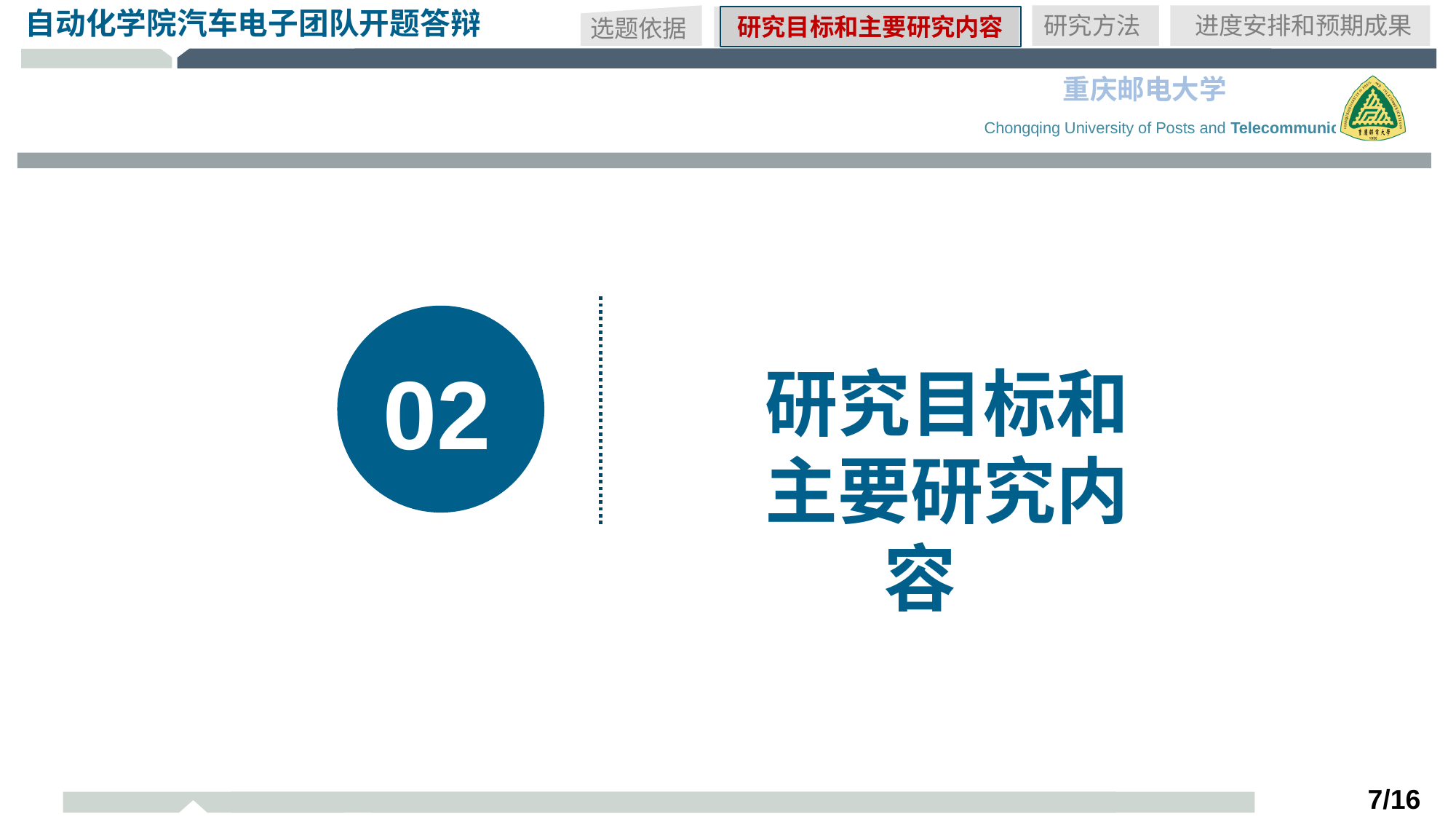

研究方法

进度安排和预期成果

研究目标和主要研究内容
选题依据

研究目标和
主要研究内容
02